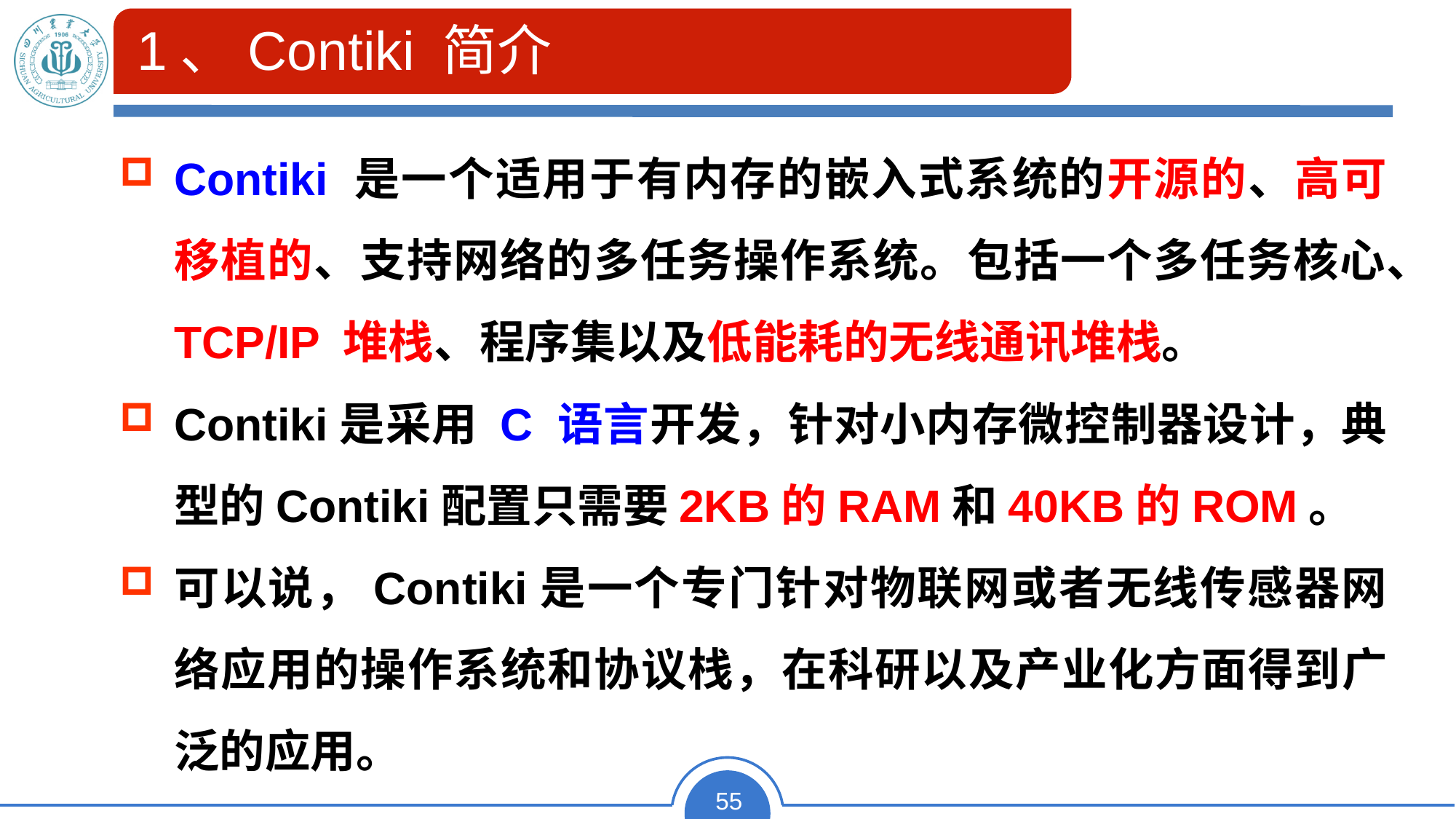

# 1、Contiki 简介
Contiki 是一个适用于有内存的嵌入式系统的开源的、高可移植的、支持网络的多任务操作系统。包括一个多任务核心、TCP/IP 堆栈、程序集以及低能耗的无线通讯堆栈。
Contiki是采用 C 语言开发，针对小内存微控制器设计，典型的Contiki配置只需要2KB的RAM和40KB的ROM。
可以说，Contiki是一个专门针对物联网或者无线传感器网络应用的操作系统和协议栈，在科研以及产业化方面得到广泛的应用。